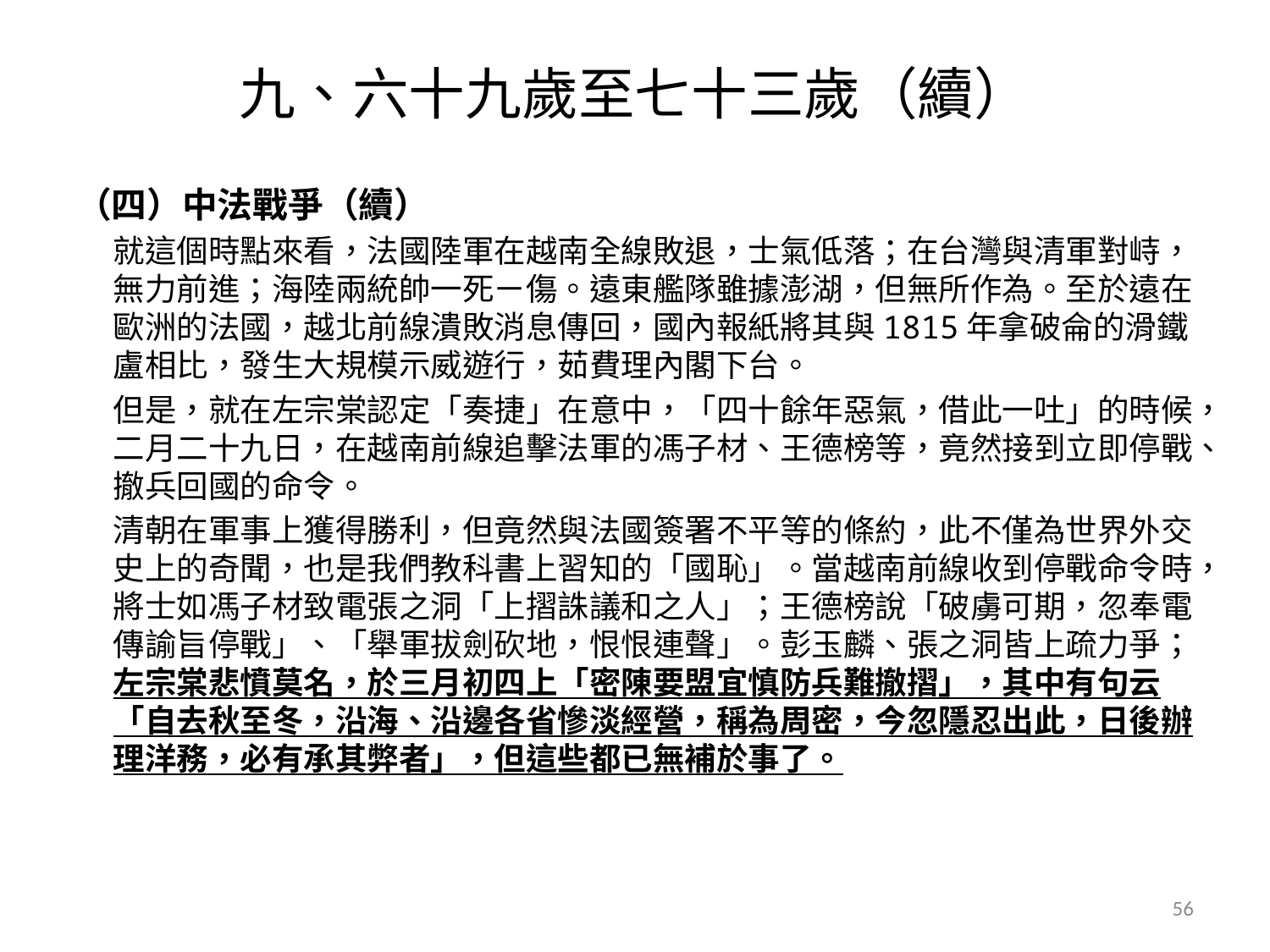

# 九、六十九歲至七十三歲（續）
（四）中法戰爭（續）
就這個時點來看，法國陸軍在越南全線敗退，士氣低落；在台灣與清軍對峙，無力前進；海陸兩統帥一死ㄧ傷。遠東艦隊雖據澎湖，但無所作為。至於遠在歐洲的法國，越北前線潰敗消息傳回，國內報紙將其與1815年拿破侖的滑鐵盧相比，發生大規模示威遊行，茹費理內閣下台。
但是，就在左宗棠認定「奏捷」在意中，「四十餘年惡氣，借此一吐」的時候，二月二十九日，在越南前線追擊法軍的馮子材、王德榜等，竟然接到立即停戰、撤兵回國的命令。
清朝在軍事上獲得勝利，但竟然與法國簽署不平等的條約，此不僅為世界外交史上的奇聞，也是我們教科書上習知的「國恥」。當越南前線收到停戰命令時，將士如馮子材致電張之洞「上摺誅議和之人」；王德榜說「破虜可期，忽奉電傳諭旨停戰」、「舉軍拔劍砍地，恨恨連聲」。彭玉麟、張之洞皆上疏力爭；左宗棠悲憤莫名，於三月初四上「密陳要盟宜慎防兵難撤摺」，其中有句云「自去秋至冬，沿海、沿邊各省慘淡經營，稱為周密，今忽隱忍出此，日後辦理洋務，必有承其弊者」，但這些都已無補於事了。
56